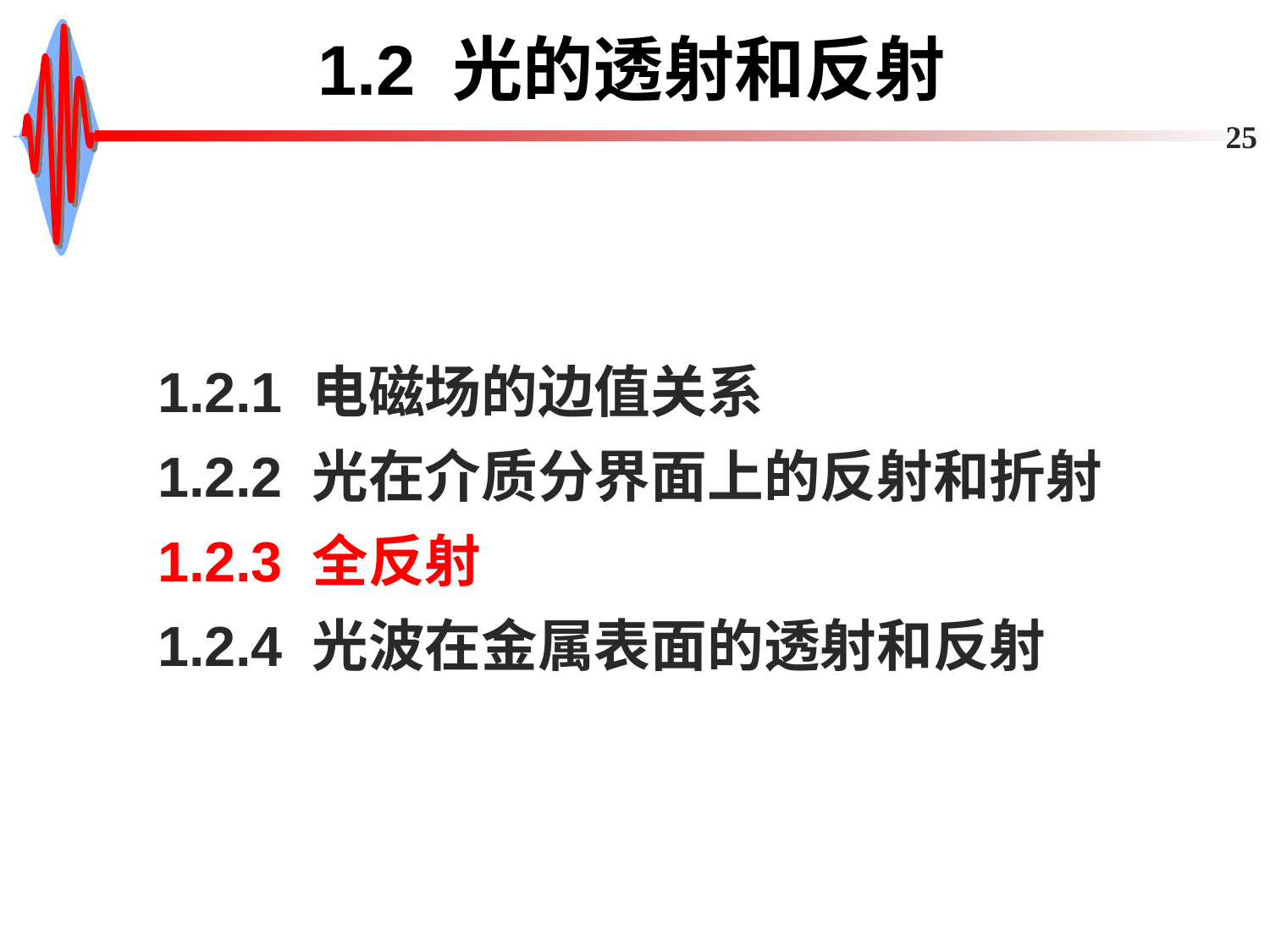

# 1.2 光的透射和反射
25
1.2.1 电磁场的边值关系
1.2.2 光在介质分界面上的反射和折射
1.2.3 全反射
1.2.4 光波在金属表面的透射和反射